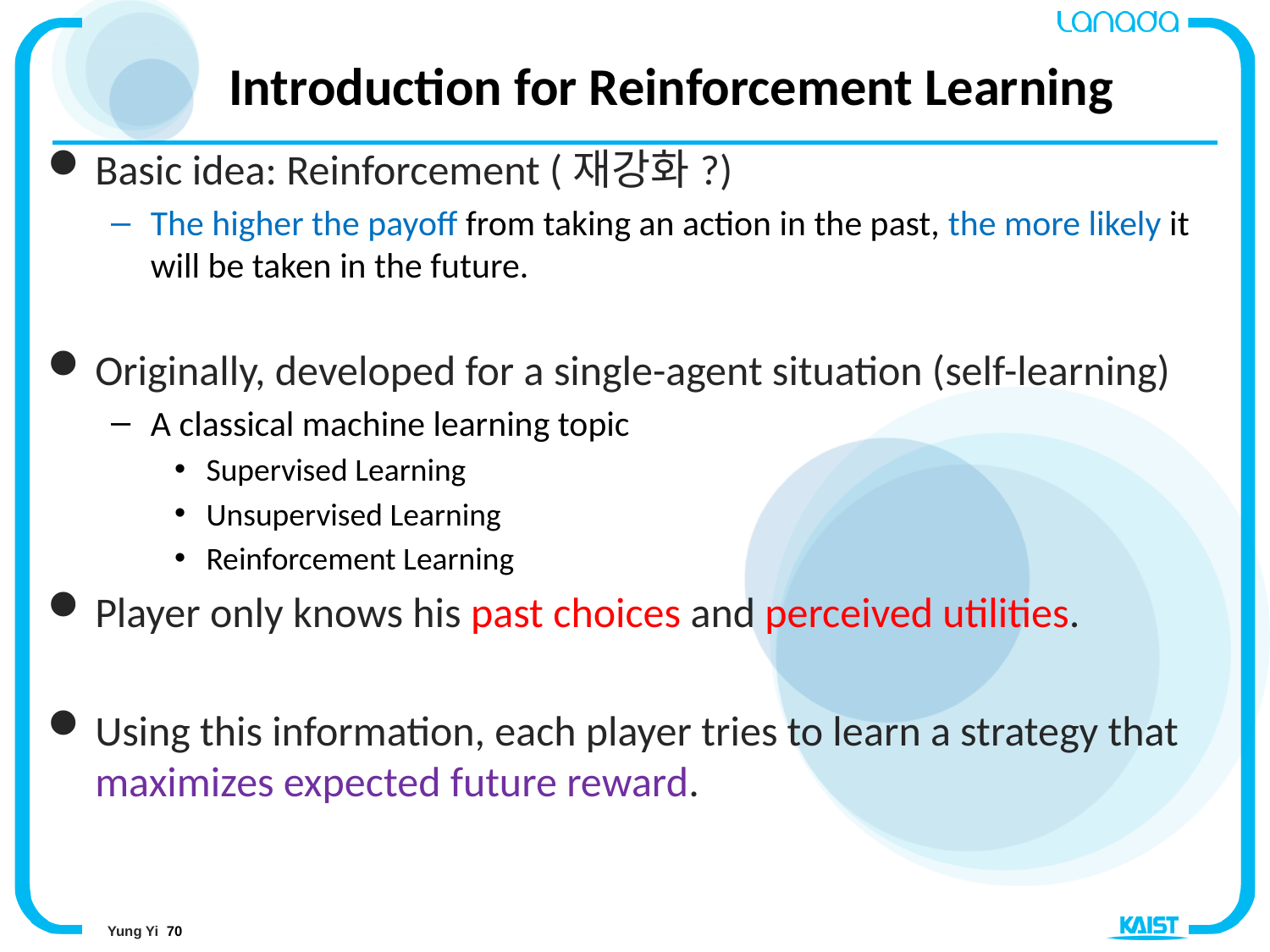

# Introduction for Reinforcement Learning
Basic idea: Reinforcement (재강화?)
The higher the payoff from taking an action in the past, the more likely it will be taken in the future.

Originally, developed for a single-agent situation (self-learning)
A classical machine learning topic
Supervised Learning
Unsupervised Learning
Reinforcement Learning
Player only knows his past choices and perceived utilities.

Using this information, each player tries to learn a strategy that maximizes expected future reward.